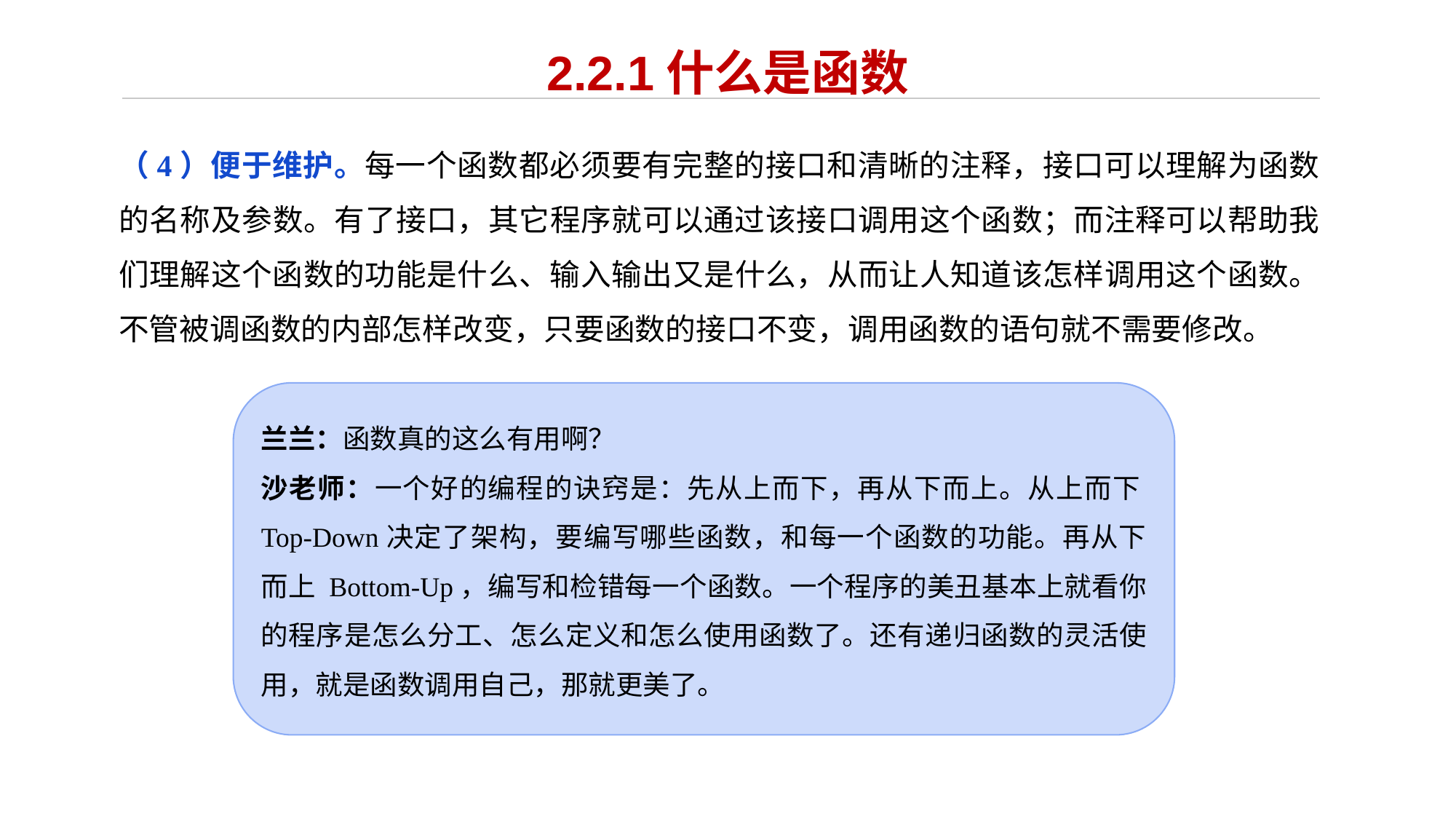

# 2.2.1什么是函数
（4）便于维护。每一个函数都必须要有完整的接口和清晰的注释，接口可以理解为函数的名称及参数。有了接口，其它程序就可以通过该接口调用这个函数；而注释可以帮助我们理解这个函数的功能是什么、输入输出又是什么，从而让人知道该怎样调用这个函数。不管被调函数的内部怎样改变，只要函数的接口不变，调用函数的语句就不需要修改。
兰兰：函数真的这么有用啊？
沙老师：一个好的编程的诀窍是：先从上而下，再从下而上。从上而下Top-Down决定了架构，要编写哪些函数，和每一个函数的功能。再从下而上 Bottom-Up，编写和检错每一个函数。一个程序的美丑基本上就看你的程序是怎么分工、怎么定义和怎么使用函数了。还有递归函数的灵活使用，就是函数调用自己，那就更美了。